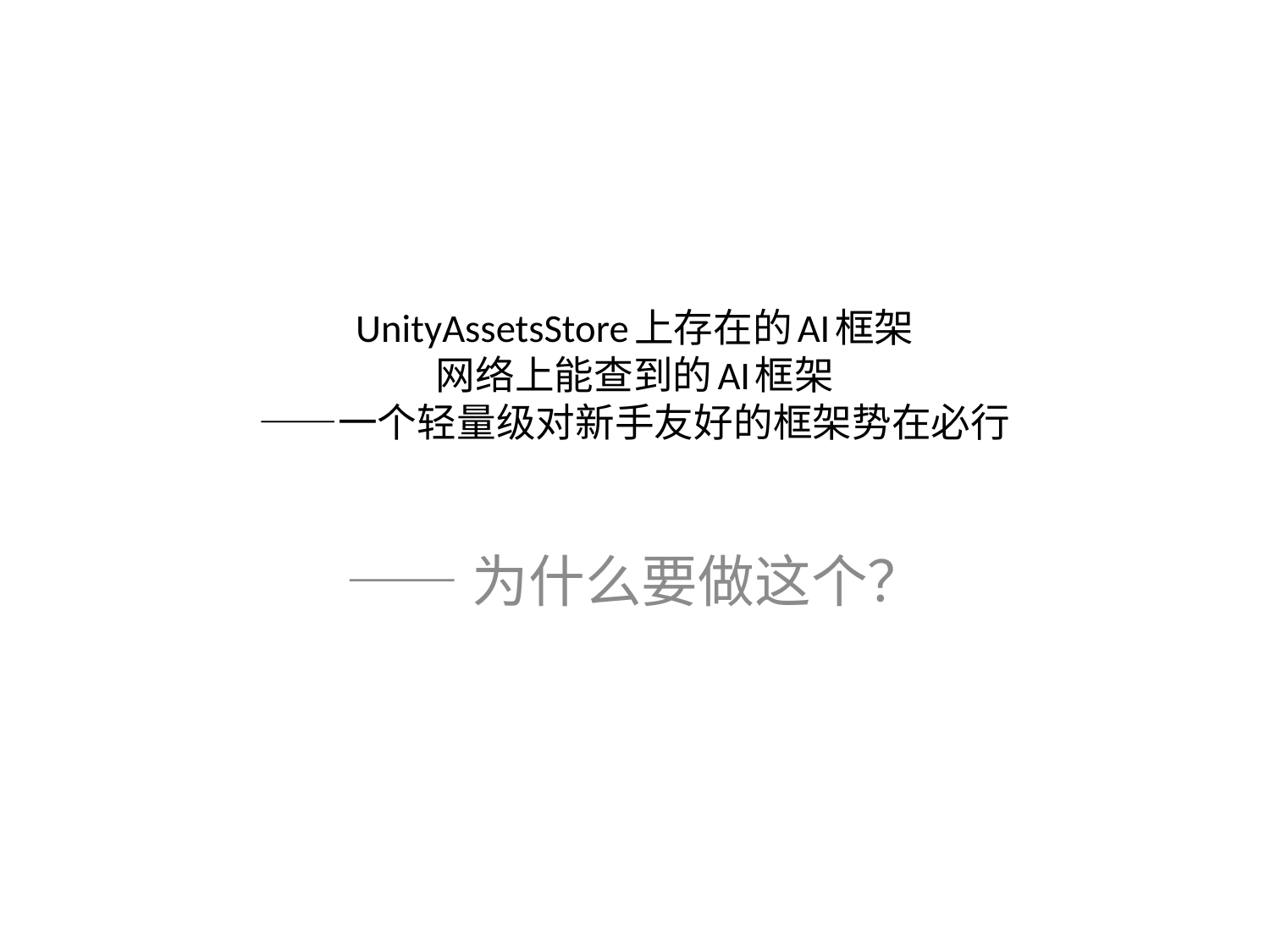

# UnityAssetsStore上存在的AI框架 网络上能查到的AI框架 ——一个轻量级对新手友好的框架势在必行
——为什么要做这个？